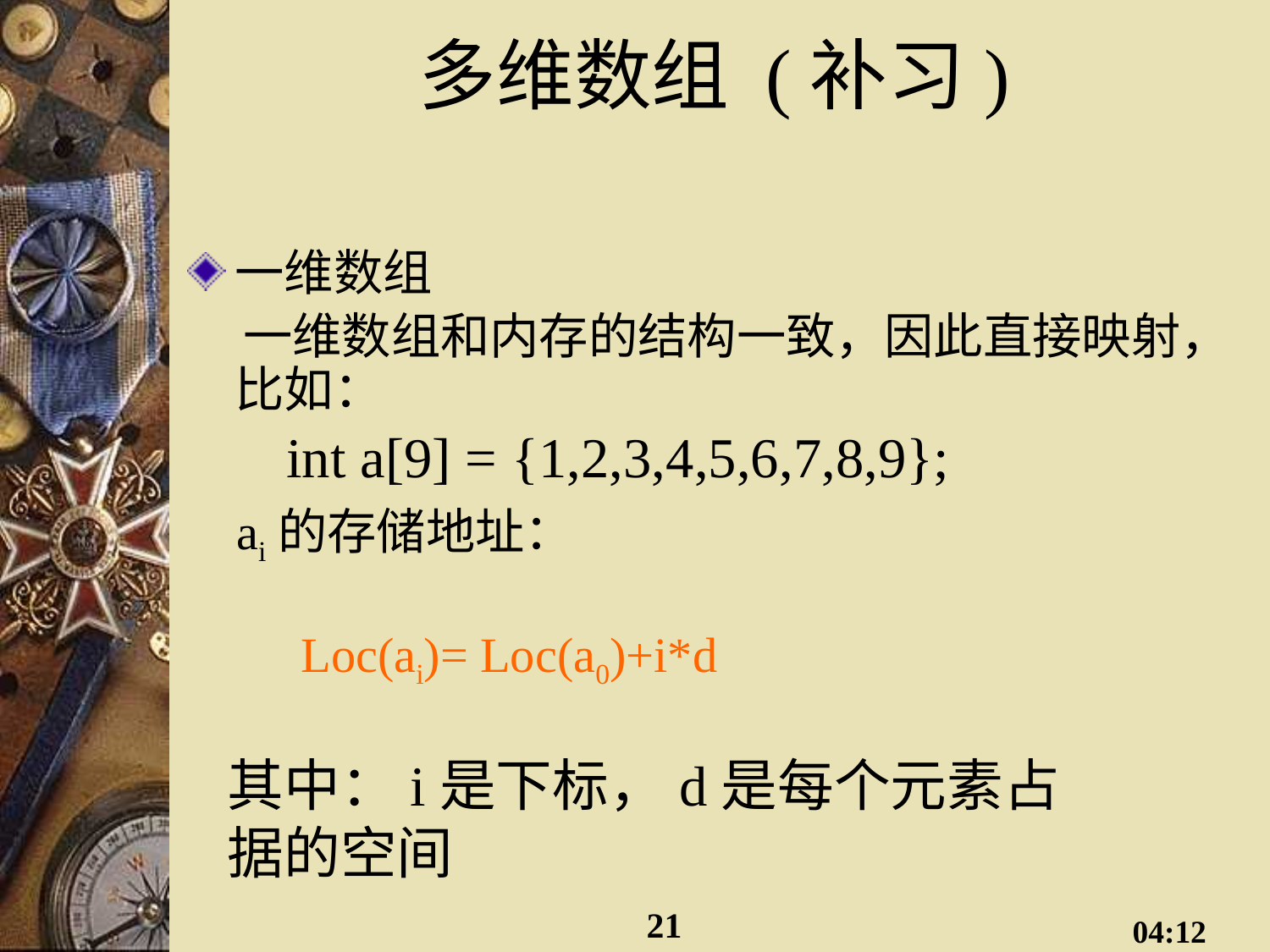

# 多维数组 (补习)
一维数组
    一维数组和内存的结构一致，因此直接映射，比如：
       int a[9] = {1,2,3,4,5,6,7,8,9};
    ai的存储地址：

      Loc(ai)= Loc(a0)+i*d

其中：i是下标，d是每个元素占据的空间